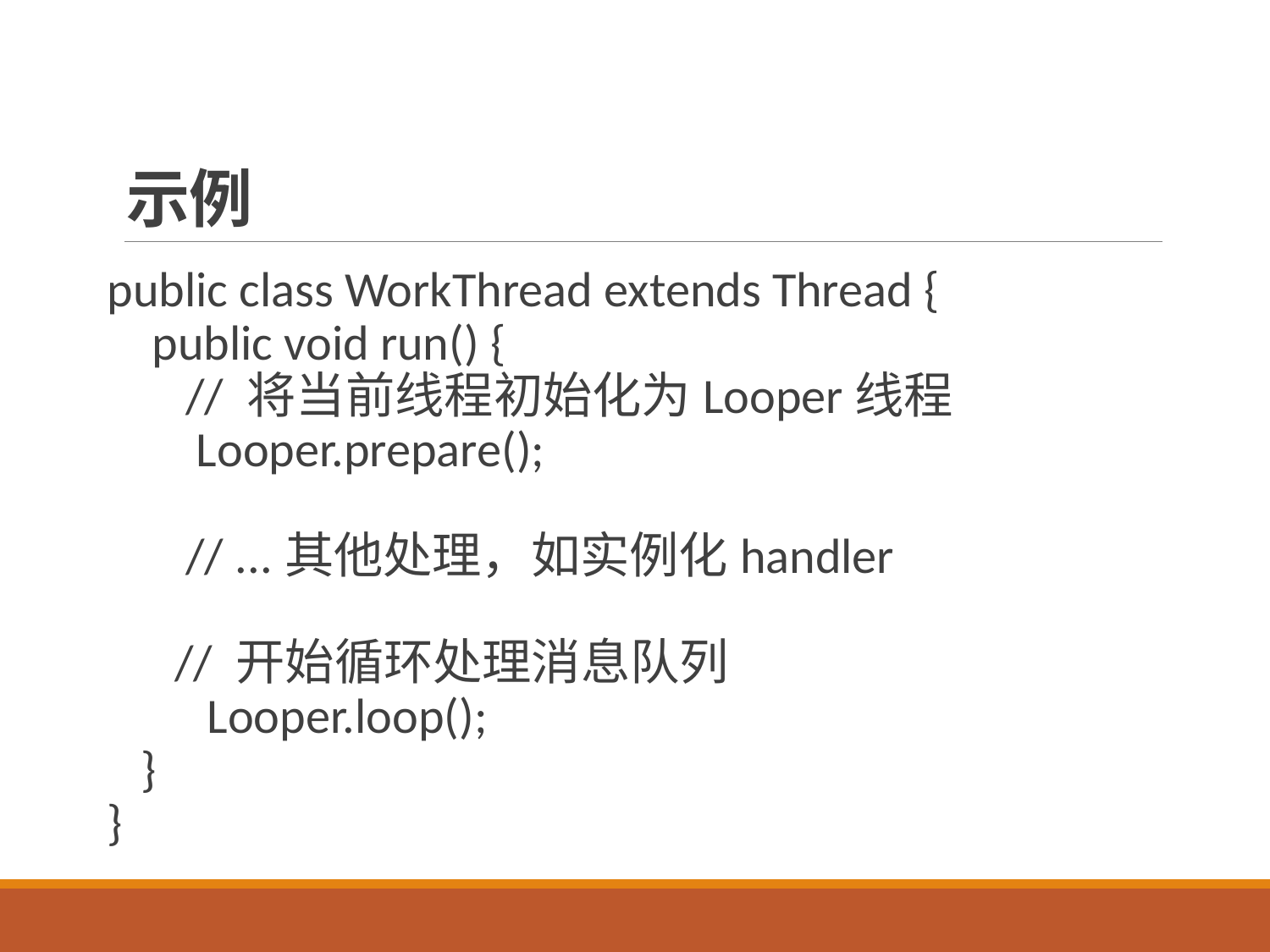

# 示例
public class WorkThread extends Thread {
    public void run() {
       // 将当前线程初始化为Looper线程
       Looper.prepare();
       // ...其他处理，如实例化handler
      // 开始循环处理消息队列
        Looper.loop();
   }
}